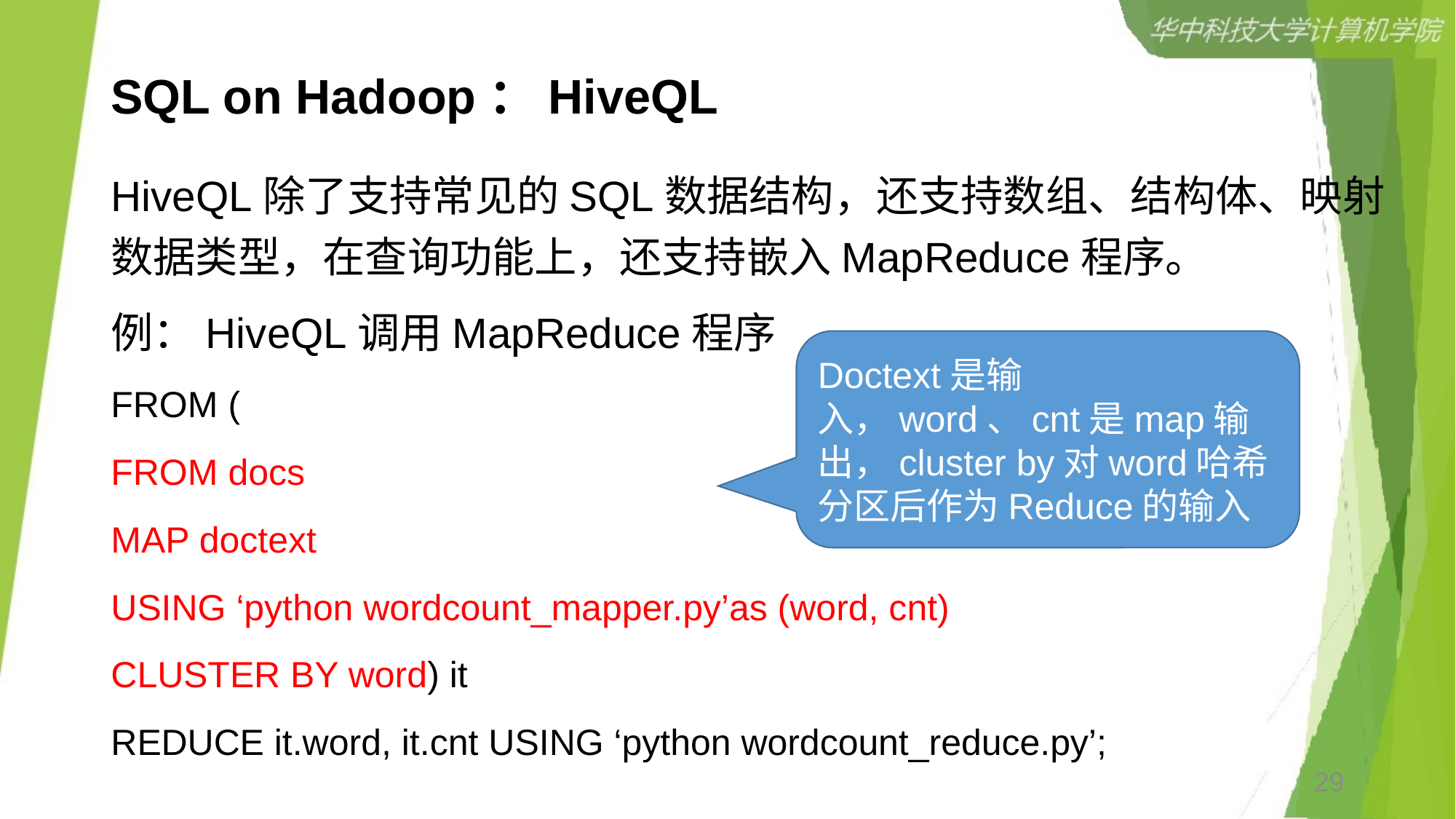

# SQL on Hadoop：HiveQL
HiveQL除了支持常见的SQL数据结构，还支持数组、结构体、映射数据类型，在查询功能上，还支持嵌入MapReduce程序。
例：HiveQL调用MapReduce程序
FROM (
FROM docs
MAP doctext
USING ‘python wordcount_mapper.py’as (word, cnt)
CLUSTER BY word) it
REDUCE it.word, it.cnt USING ‘python wordcount_reduce.py’;
Doctext是输入，word、cnt是map输出，cluster by对word哈希分区后作为Reduce的输入
29